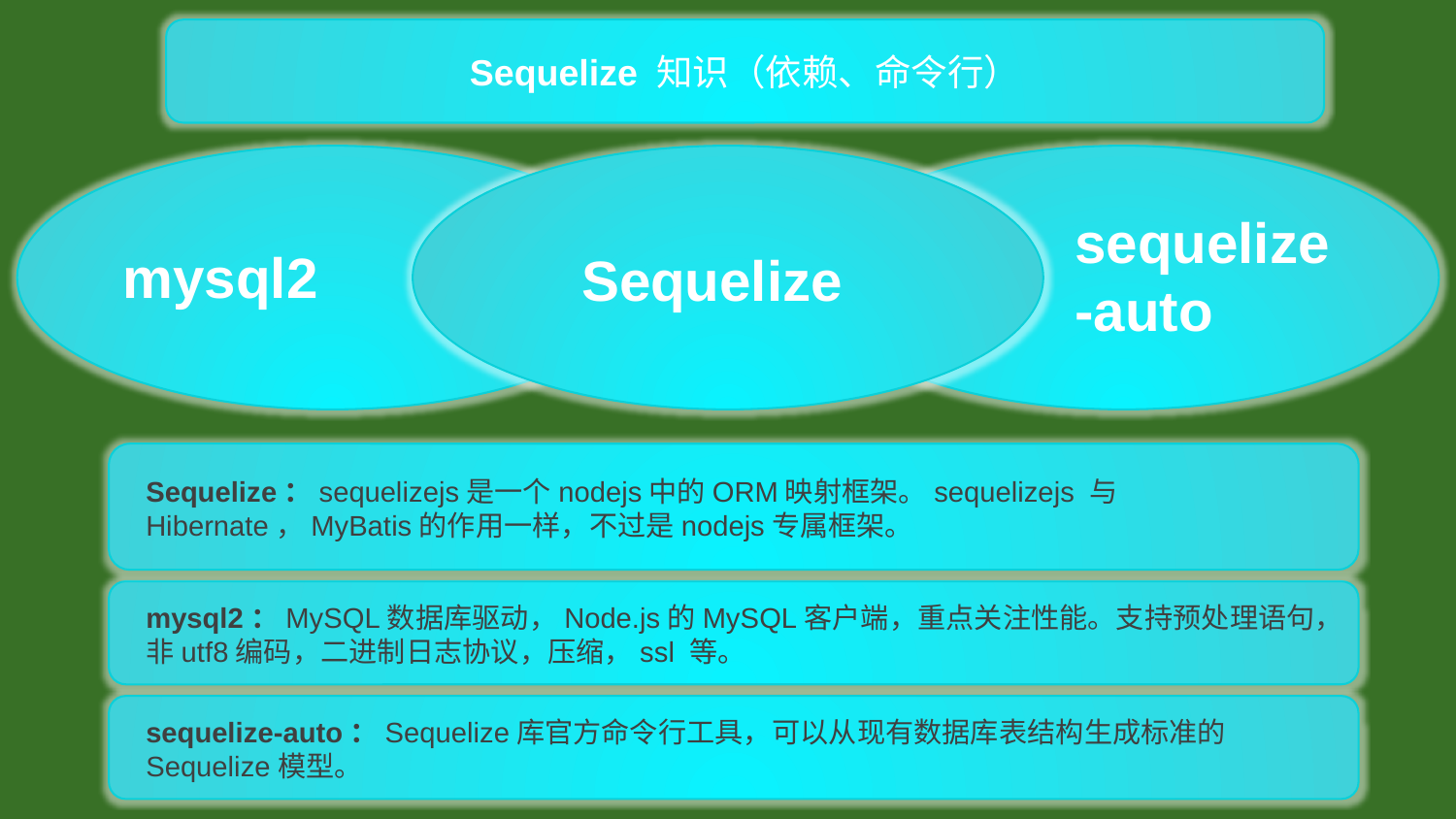

Sequelize 知识（依赖、命令行）

sequelize
-auto
mysql2
Sequelize

Sequelize：sequelizejs是一个nodejs中的ORM映射框架。sequelizejs 与Hibernate，MyBatis的作用一样，不过是nodejs专属框架。

mysql2：MySQL数据库驱动，Node.js的MySQL客户端，重点关注性能。支持预处理语句，非utf8编码，二进制日志协议，压缩，ssl 等。

sequelize-auto：Sequelize库官方命令行工具，可以从现有数据库表结构生成标准的Sequelize模型。